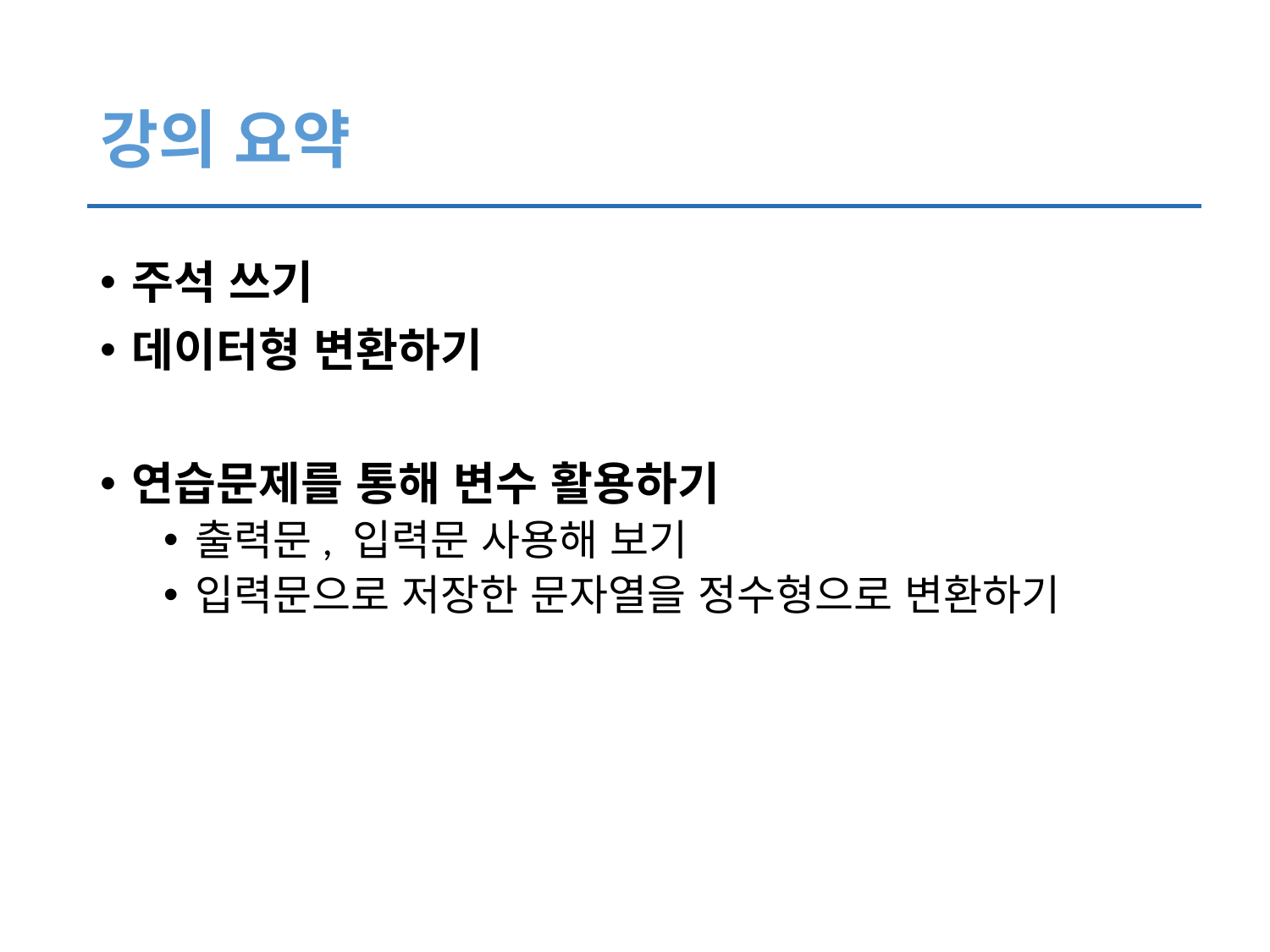

# 강의 요약
주석 쓰기
데이터형 변환하기

연습문제를 통해 변수 활용하기
출력문, 입력문 사용해 보기
입력문으로 저장한 문자열을 정수형으로 변환하기